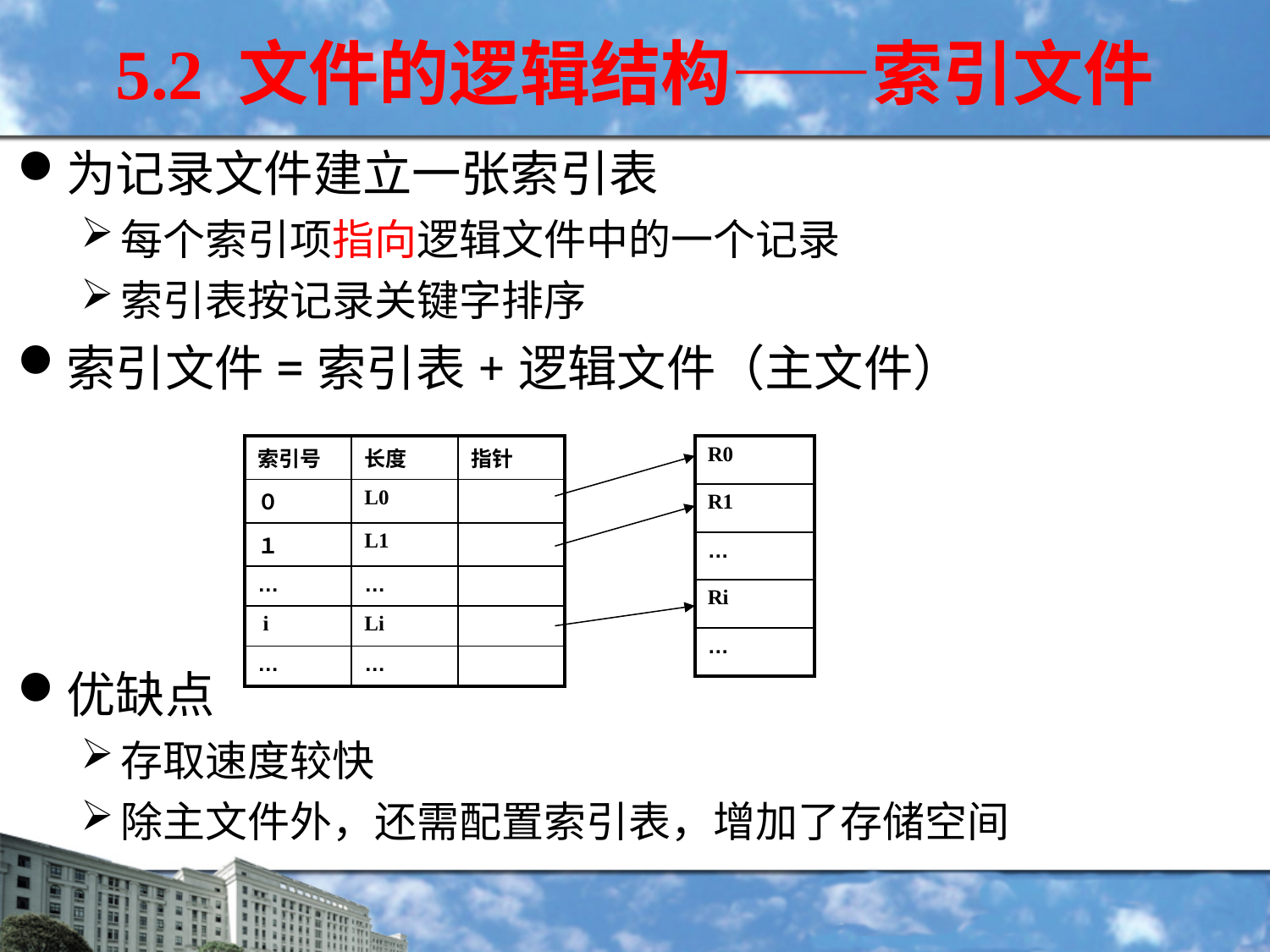

5.2 文件的逻辑结构——索引文件
为记录文件建立一张索引表
每个索引项指向逻辑文件中的一个记录
索引表按记录关键字排序
索引文件=索引表+逻辑文件（主文件）

优缺点
存取速度较快
除主文件外，还需配置索引表，增加了存储空间
| 索引号 | 长度 | 指针 |
| --- | --- | --- |
| ０ | L0 |  |
| １ | L1 |  |
| … | … |  |
| i | Li |  |
| … | … |  |
| R0 |
| --- |
| R1 |
| … |
| Ri |
| … |